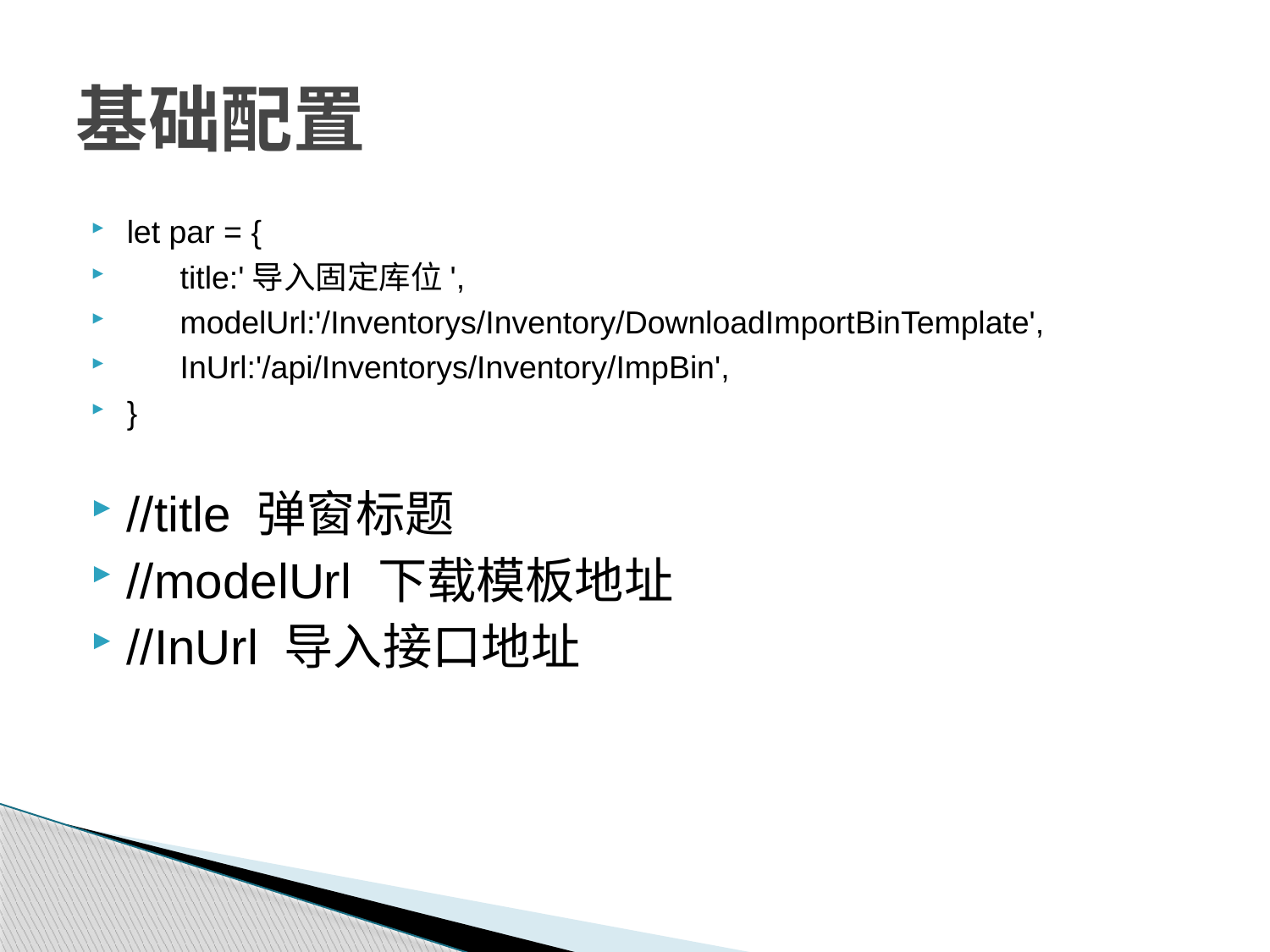

# 基础配置
let par = {
      title:'导入固定库位',
      modelUrl:'/Inventorys/Inventory/DownloadImportBinTemplate',
      InUrl:'/api/Inventorys/Inventory/ImpBin',
}

//title 弹窗标题
//modelUrl 下载模板地址
//InUrl 导入接口地址